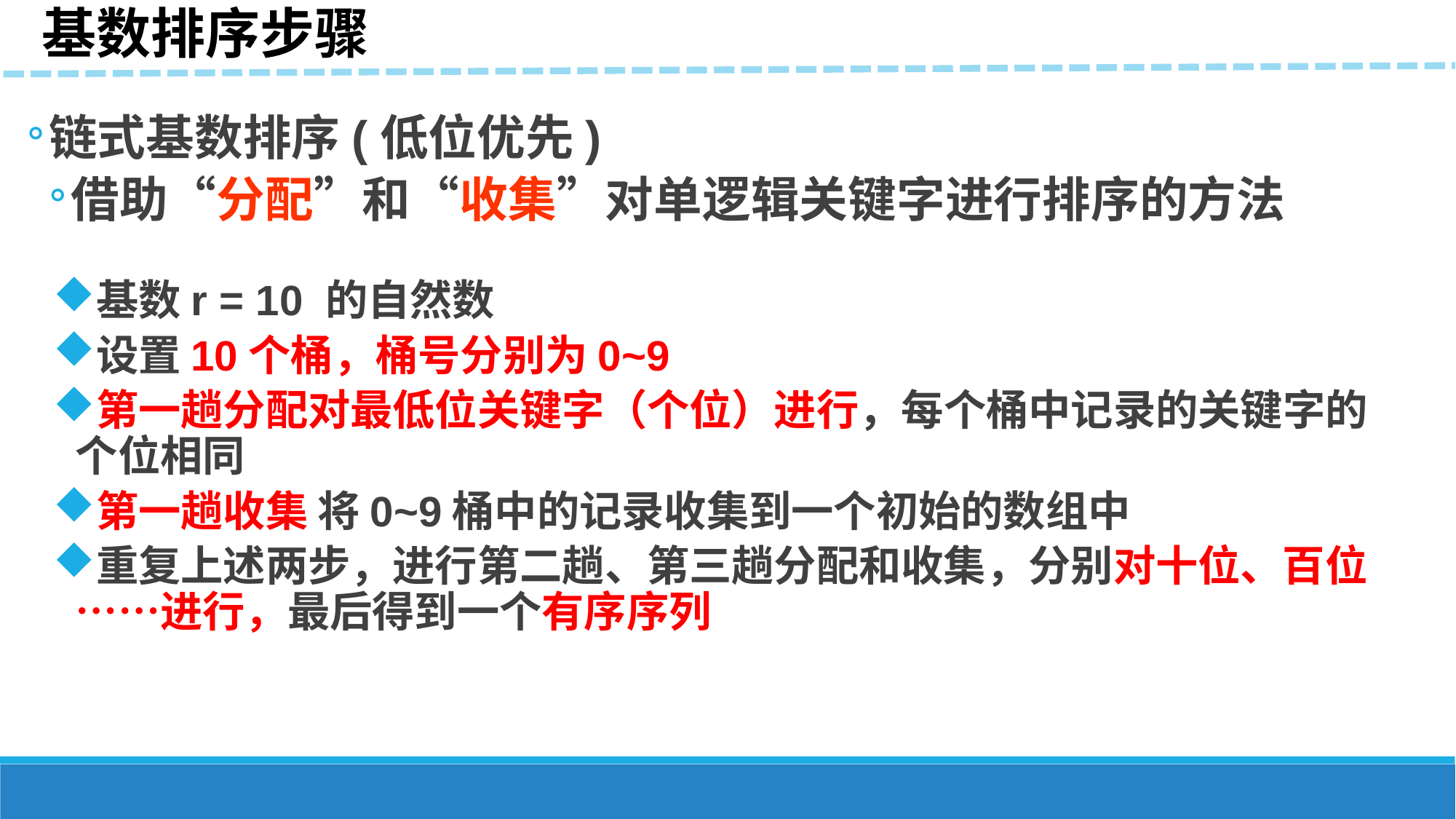

基数排序步骤
链式基数排序(低位优先)
借助“分配”和“收集”对单逻辑关键字进行排序的方法
基数r = 10 的自然数
设置10个桶，桶号分别为0~9
第一趟分配对最低位关键字（个位）进行，每个桶中记录的关键字的个位相同
第一趟收集 将0~9桶中的记录收集到一个初始的数组中
重复上述两步，进行第二趟、第三趟分配和收集，分别对十位、百位……进行，最后得到一个有序序列